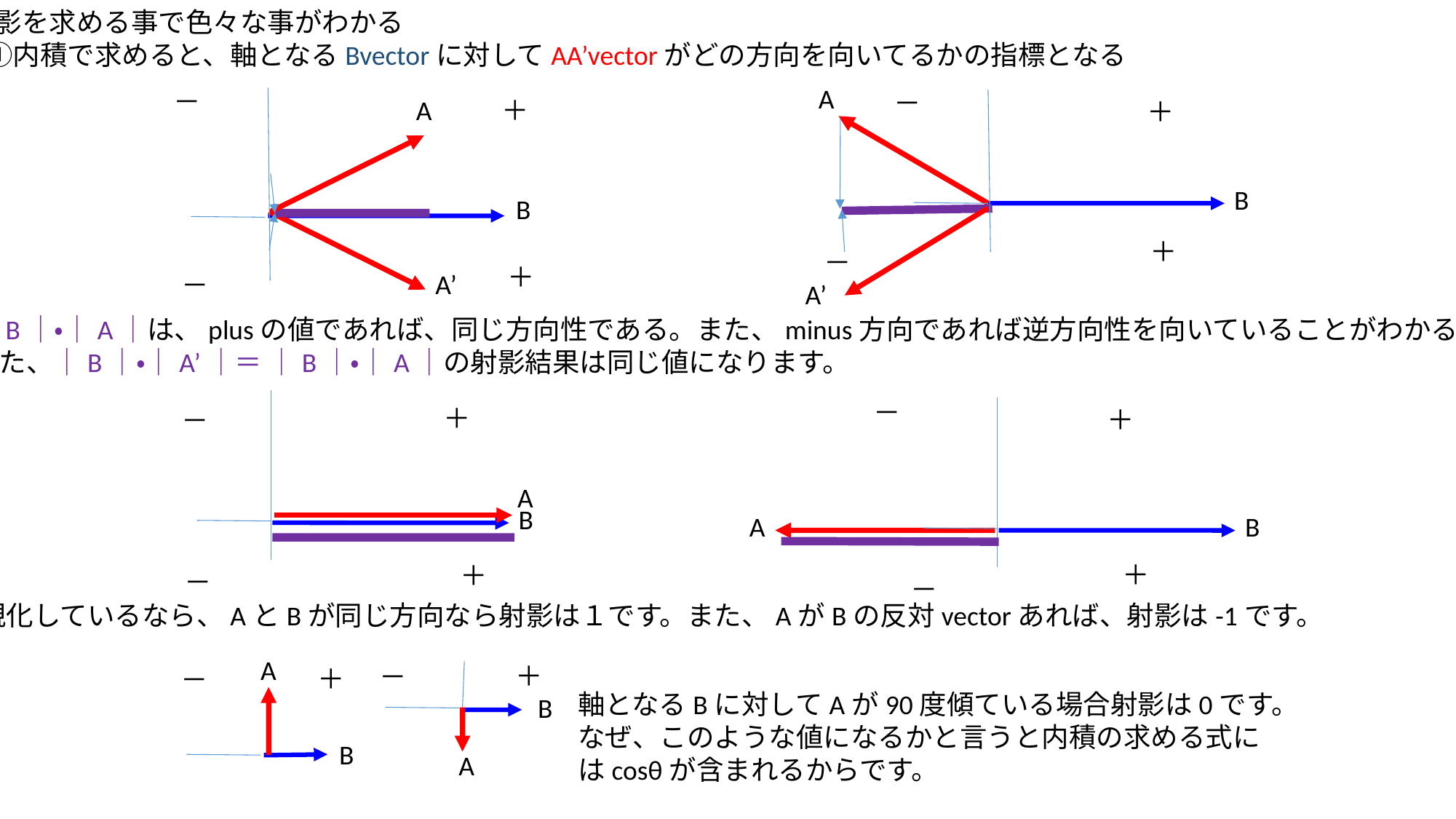

・射影を求める事で色々な事がわかる
　①内積で求めると、軸となるBvectorに対してAA’vectorがどの方向を向いてるかの指標となる

A
－
－
A
＋
＋

B
B

＋
－
＋
A’
－
A’
｜B｜・｜A｜は、plusの値であれば、同じ方向性である。また、minus方向であれば逆方向性を向いていることがわかる。
また、｜B｜・｜A’｜＝ ｜B｜・｜A｜の射影結果は同じ値になります。
－
＋
＋
－
A
B
A
B

＋
＋
－
－
正規化しているなら、AとBが同じ方向なら射影は１です。また、AがBの反対vectorあれば、射影は-1です。
A
＋
－
＋
－
軸となるBに対してAが90度傾ている場合射影は0です。
なぜ、このような値になるかと言うと内積の求める式に
はcosθが含まれるからです。
B

B
A